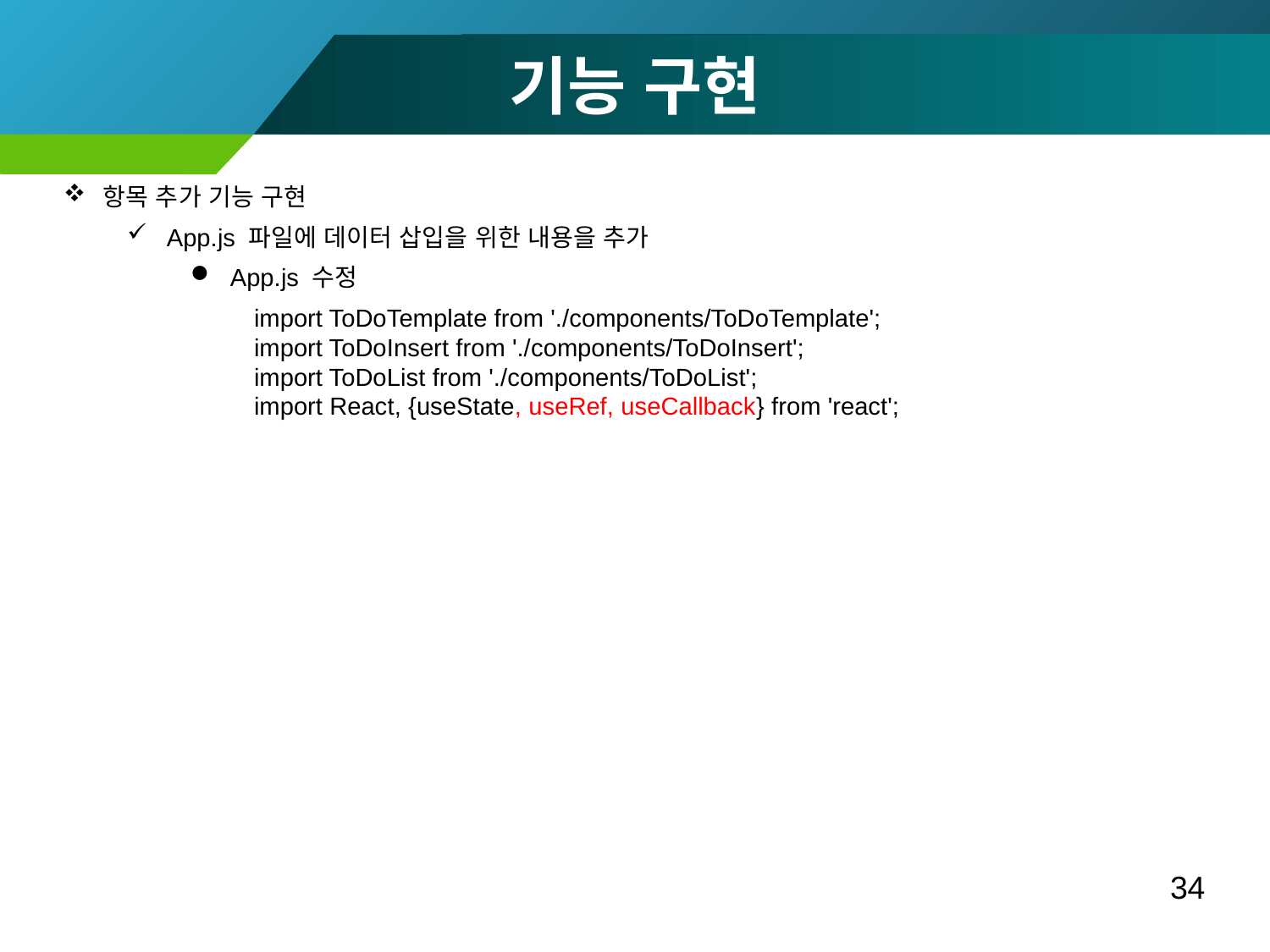

기능 구현
항목 추가 기능 구현
App.js 파일에 데이터 삽입을 위한 내용을 추가
App.js 수정
import ToDoTemplate from './components/ToDoTemplate';
import ToDoInsert from './components/ToDoInsert';
import ToDoList from './components/ToDoList';
import React, {useState, useRef, useCallback} from 'react';
34